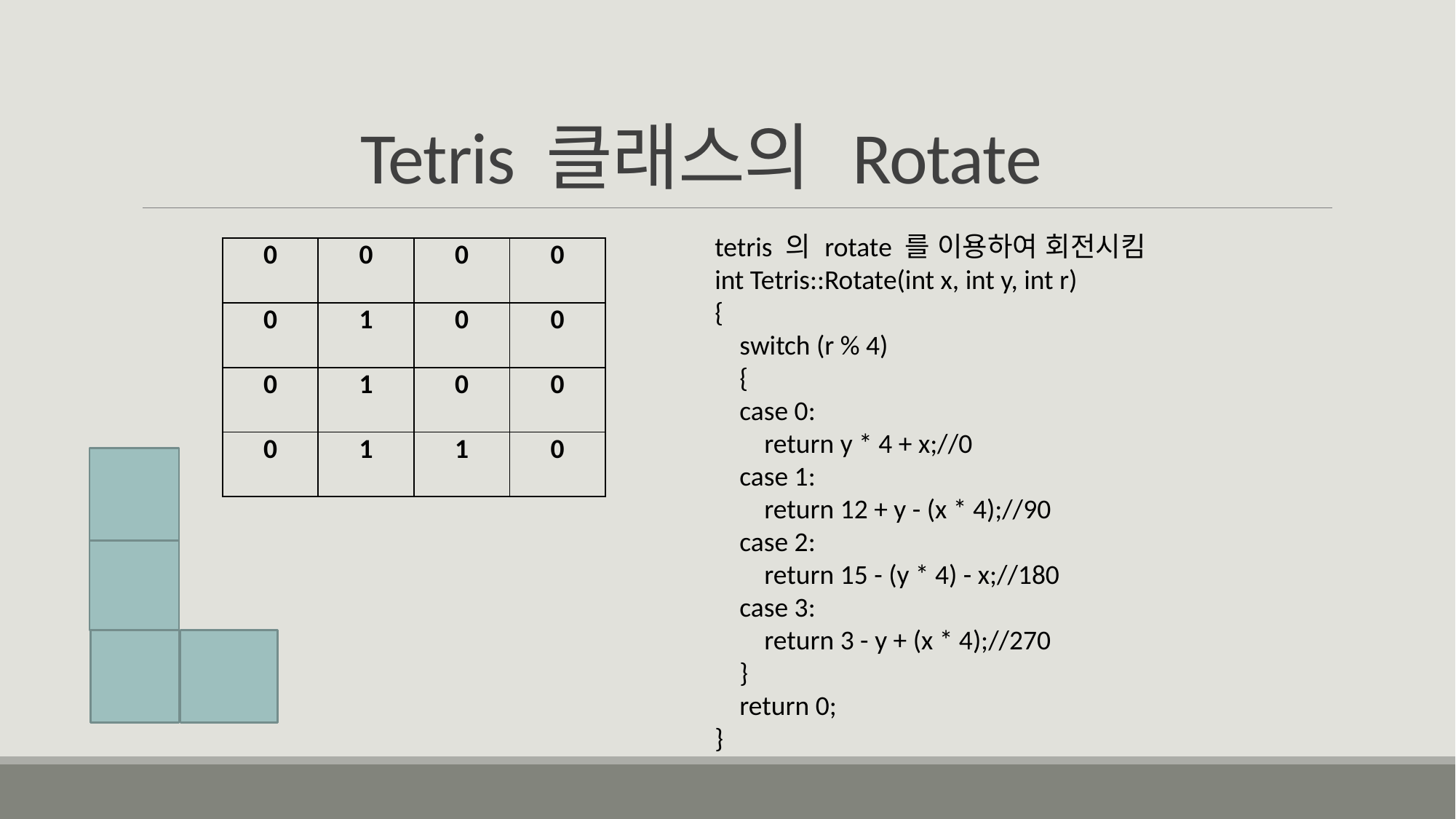

Tetris 클래스의 Rotate
tetris 의 rotate 를 이용하여 회전시킴
int Tetris::Rotate(int x, int y, int r)
{
    switch (r % 4)
    {
    case 0:
        return y * 4 + x;//0
    case 1:
        return 12 + y - (x * 4);//90
    case 2:
        return 15 - (y * 4) - x;//180
    case 3:
        return 3 - y + (x * 4);//270
    }
    return 0;
}
| 0 | 0 | 0 | 0 |
| --- | --- | --- | --- |
| 0 | 1 | 0 | 0 |
| 0 | 1 | 0 | 0 |
| 0 | 1 | 1 | 0 |